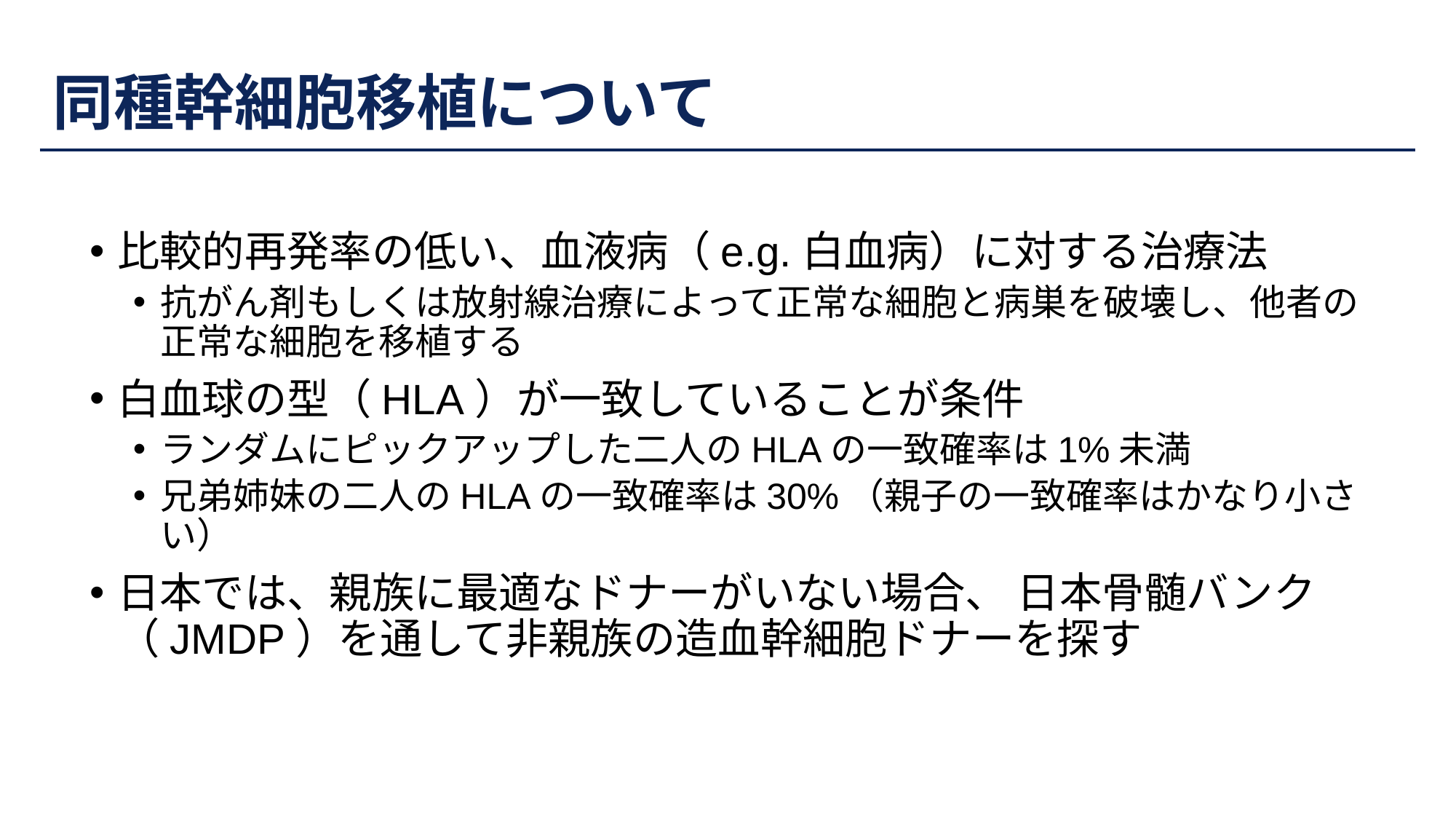

# 同種幹細胞移植について
比較的再発率の低い、血液病（e.g.白血病）に対する治療法
抗がん剤もしくは放射線治療によって正常な細胞と病巣を破壊し、他者の正常な細胞を移植する
白血球の型（HLA）が一致していることが条件
ランダムにピックアップした二人のHLAの一致確率は1%未満
兄弟姉妹の二人のHLAの一致確率は30%（親子の一致確率はかなり小さい）
日本では、親族に最適なドナーがいない場合、 日本骨髄バンク（JMDP）を通して非親族の造血幹細胞ドナーを探す